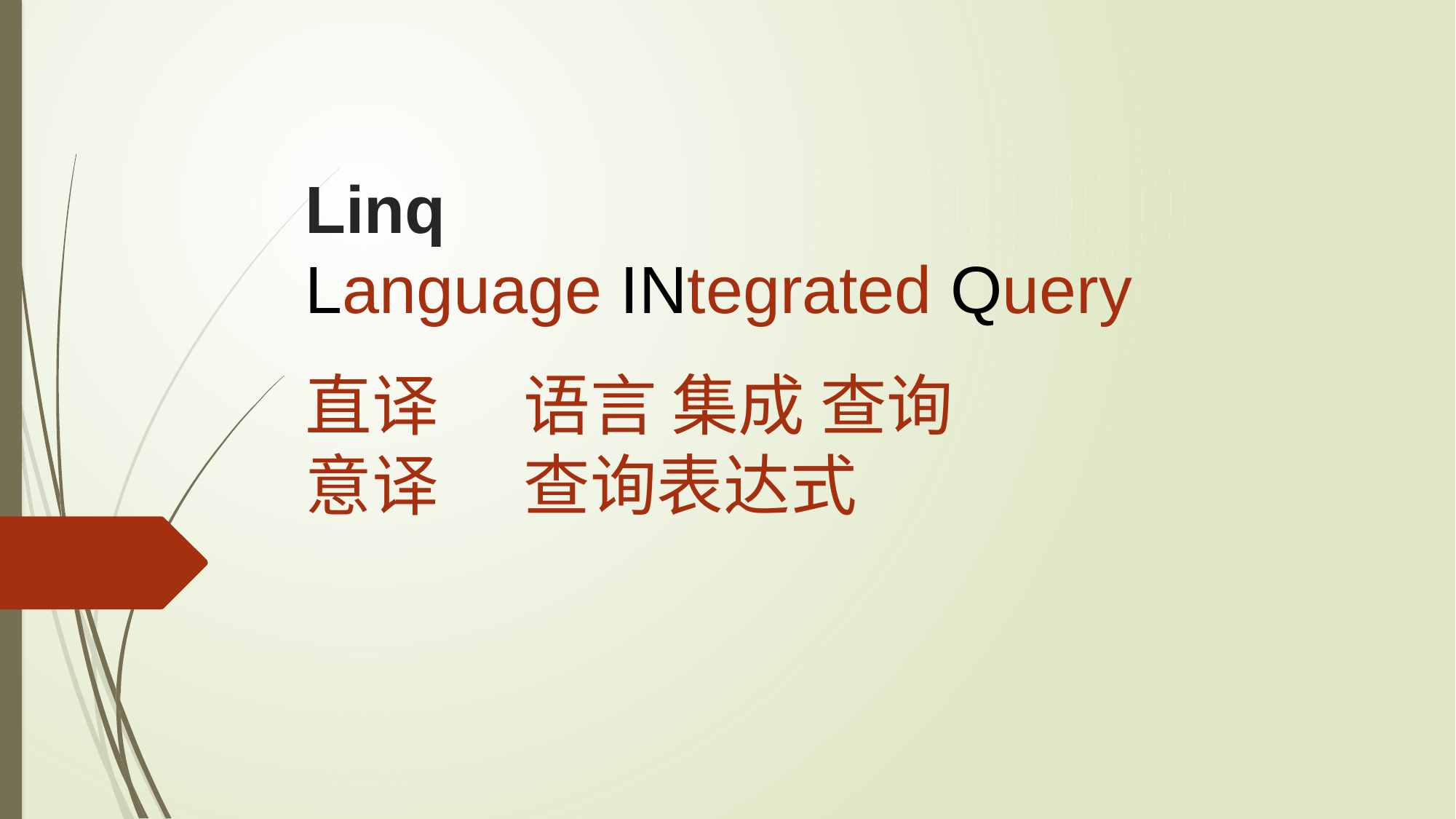

Linq
Language INtegrated Query

直译	语言 集成 查询
意译	查询表达式